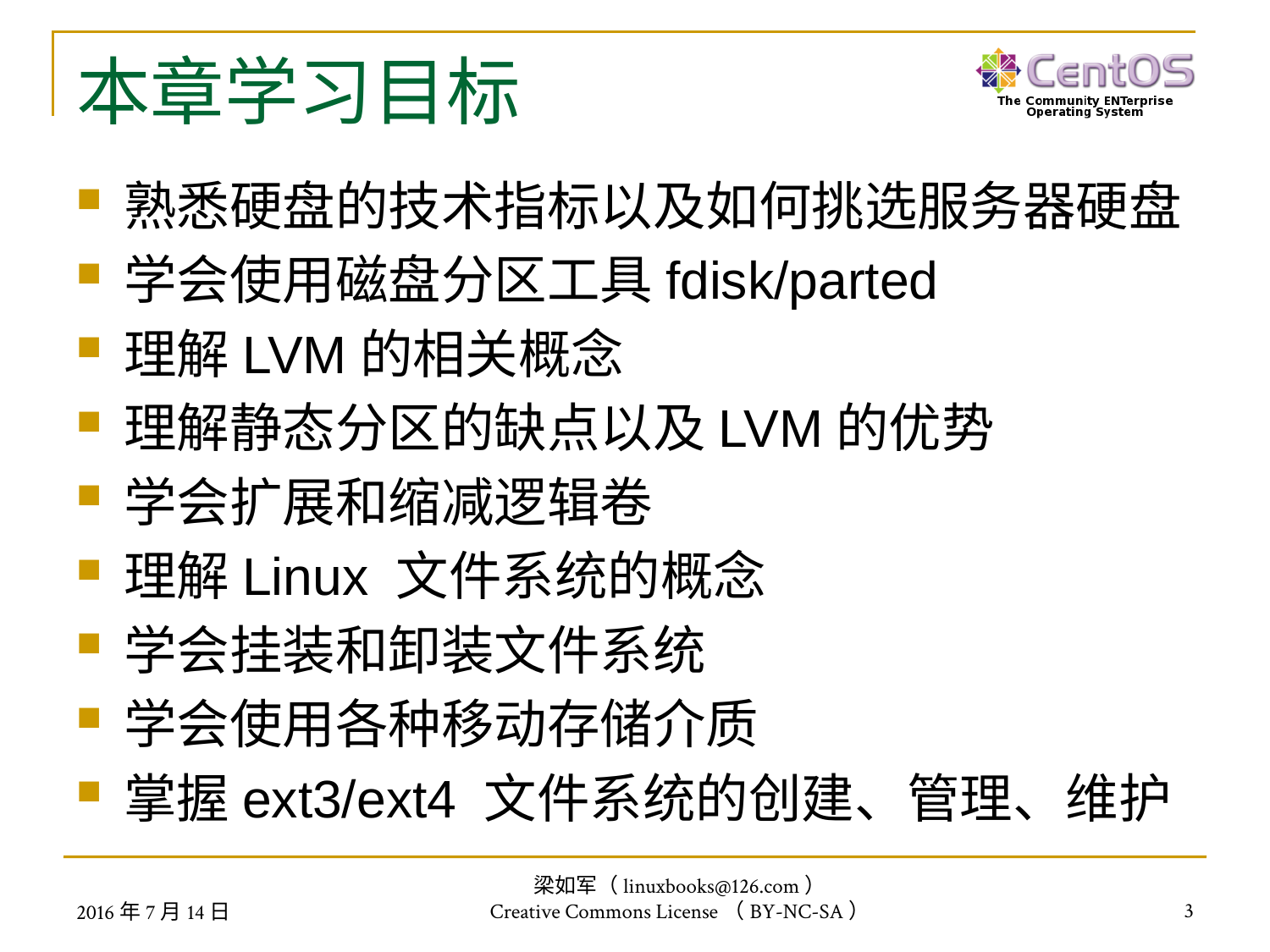

# 本章学习目标
熟悉硬盘的技术指标以及如何挑选服务器硬盘
学会使用磁盘分区工具fdisk/parted
理解LVM的相关概念
理解静态分区的缺点以及LVM的优势
学会扩展和缩减逻辑卷
理解Linux 文件系统的概念
学会挂装和卸装文件系统
学会使用各种移动存储介质
掌握ext3/ext4 文件系统的创建、管理、维护

梁如军（linuxbooks@126.com）
Creative Commons License（BY-NC-SA）
2016年7月14日
3